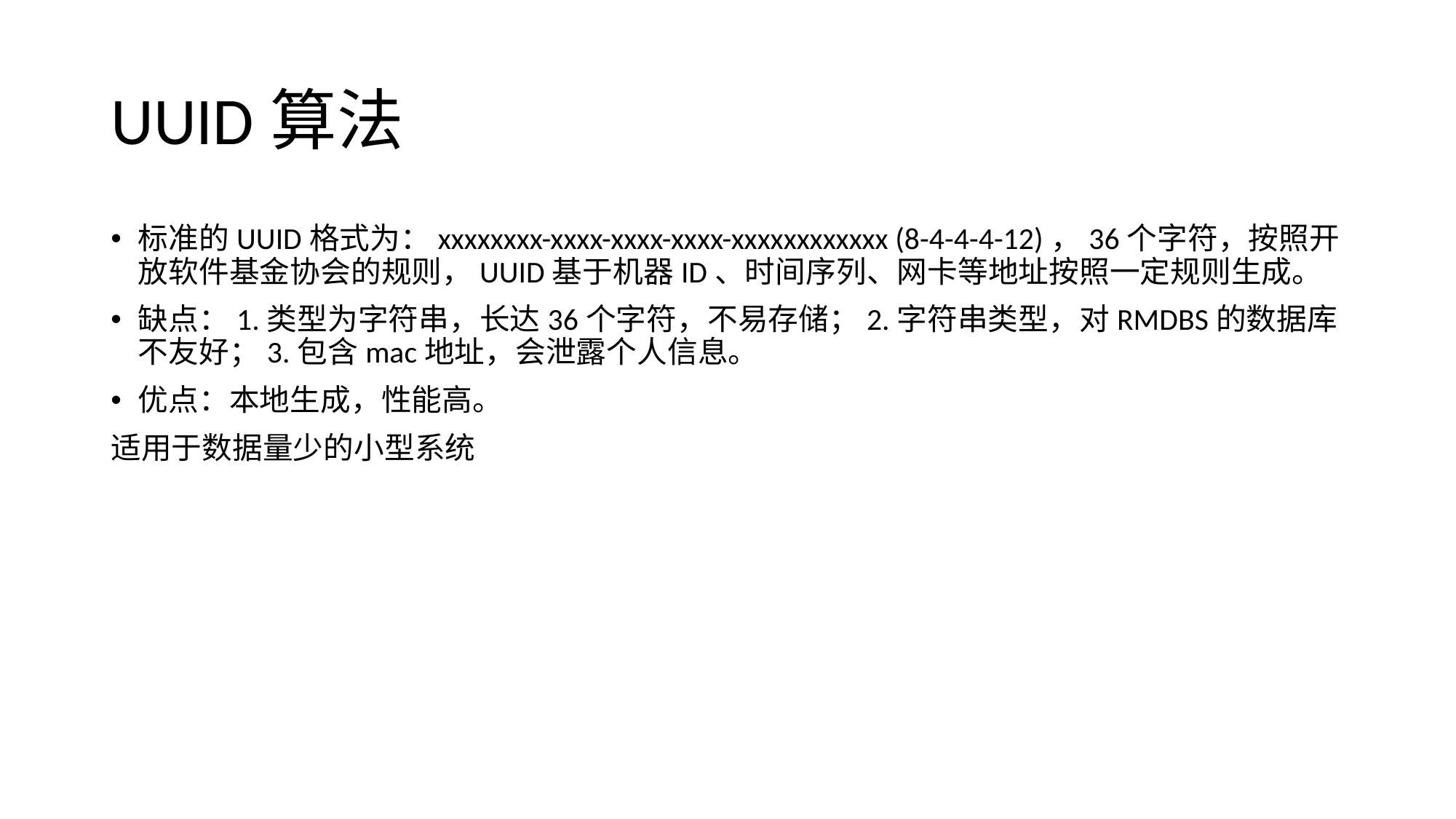

# UUID算法
标准的UUID格式为：xxxxxxxx-xxxx-xxxx-xxxx-xxxxxxxxxxxx (8-4-4-4-12)，36个字符，按照开放软件基金协会的规则，UUID基于机器ID、时间序列、网卡等地址按照一定规则生成。
缺点：1.类型为字符串，长达36个字符，不易存储；2.字符串类型，对RMDBS的数据库不友好；3.包含mac地址，会泄露个人信息。
优点：本地生成，性能高。
适用于数据量少的小型系统